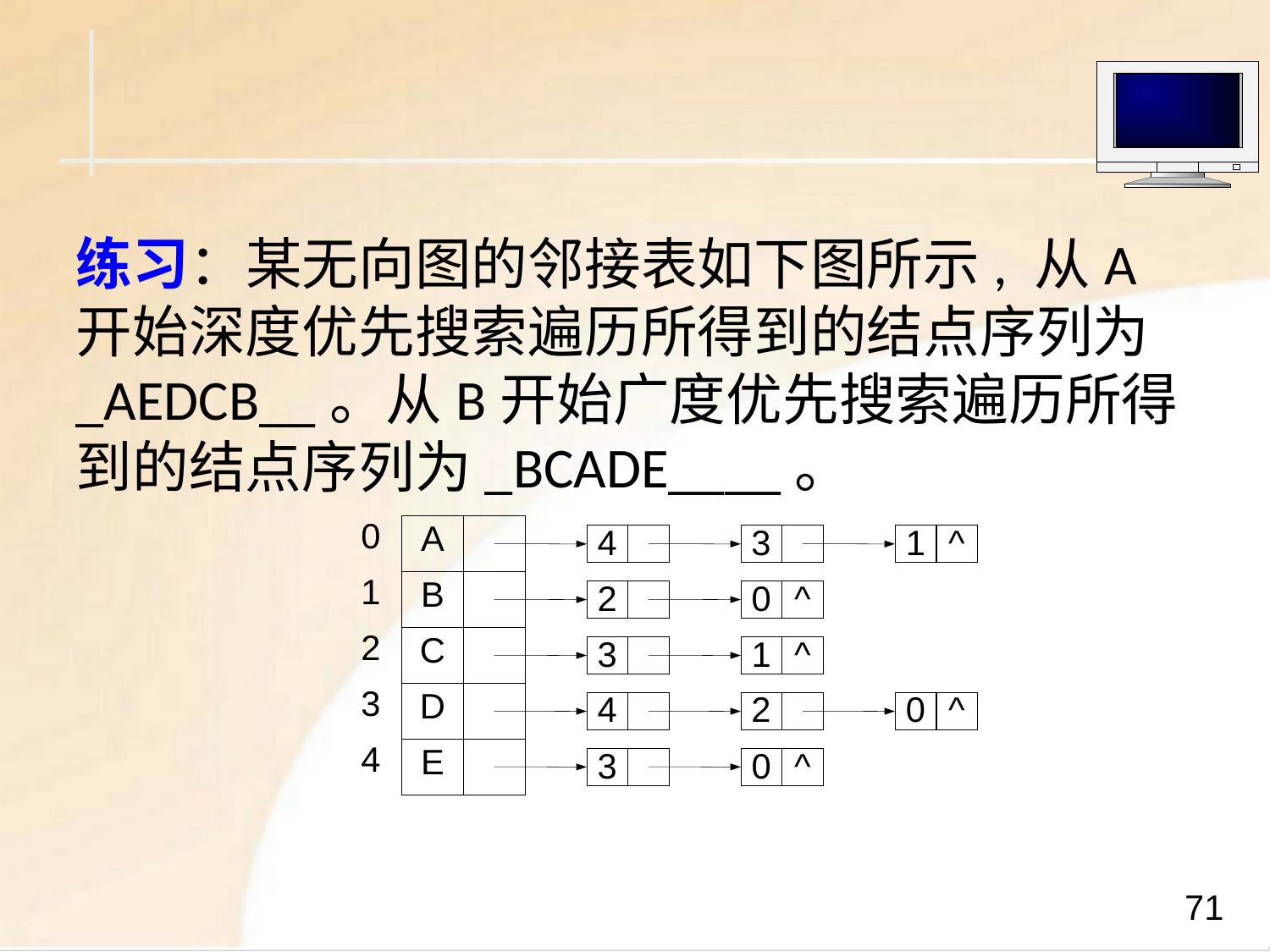

练习：某无向图的邻接表如下图所示, 从A开始深度优先搜索遍历所得到的结点序列为_AEDCB__。从B开始广度优先搜索遍历所得到的结点序列为_BCADE____。

0

A

4

3

1

^

1

B

2

0

^

2

C

3

1

^

3

D

4

2

0

^

4

E

3

0

^